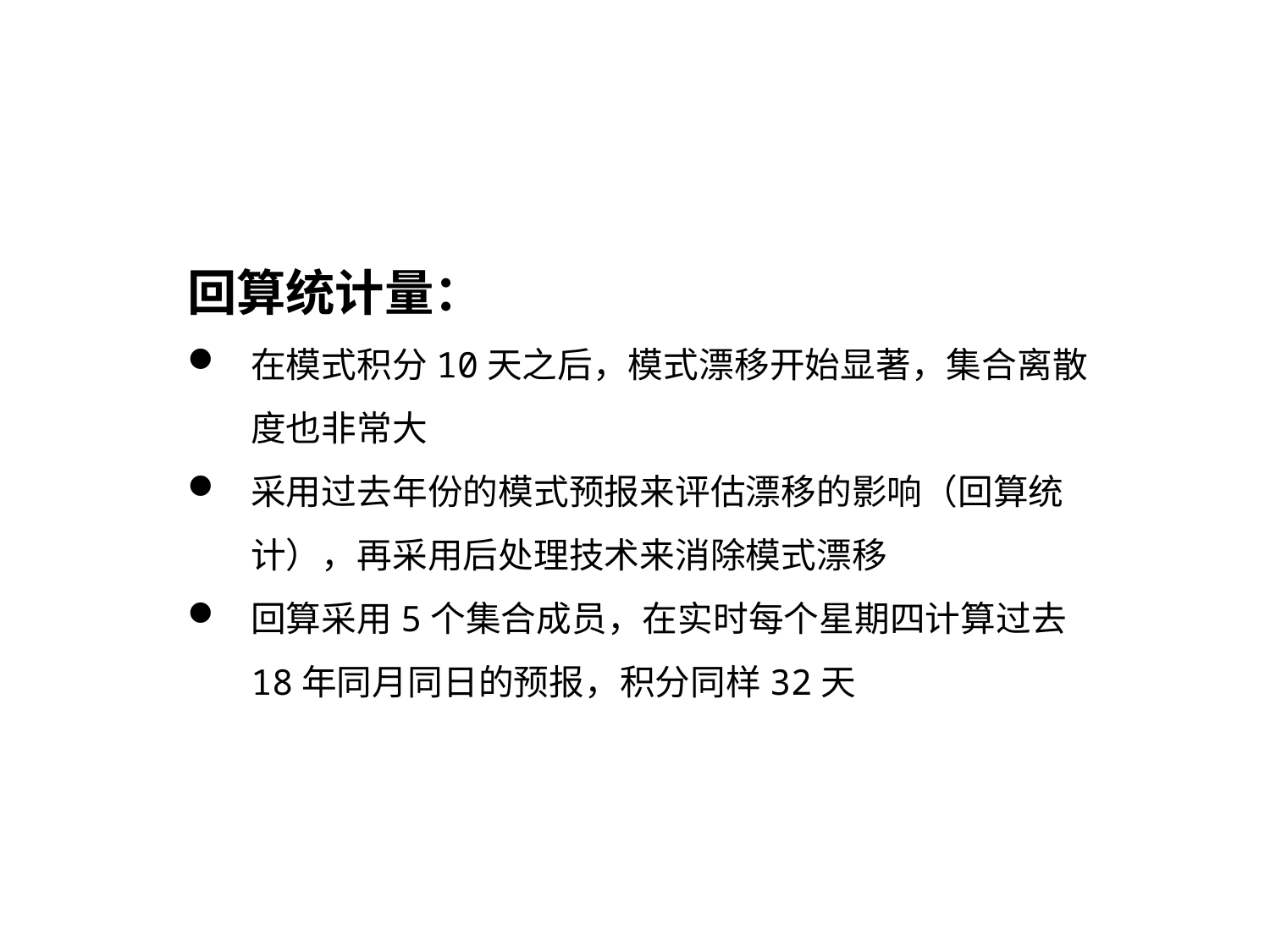

回算统计量：
在模式积分10天之后，模式漂移开始显著，集合离散度也非常大
采用过去年份的模式预报来评估漂移的影响（回算统计），再采用后处理技术来消除模式漂移
回算采用5个集合成员，在实时每个星期四计算过去18年同月同日的预报，积分同样32天